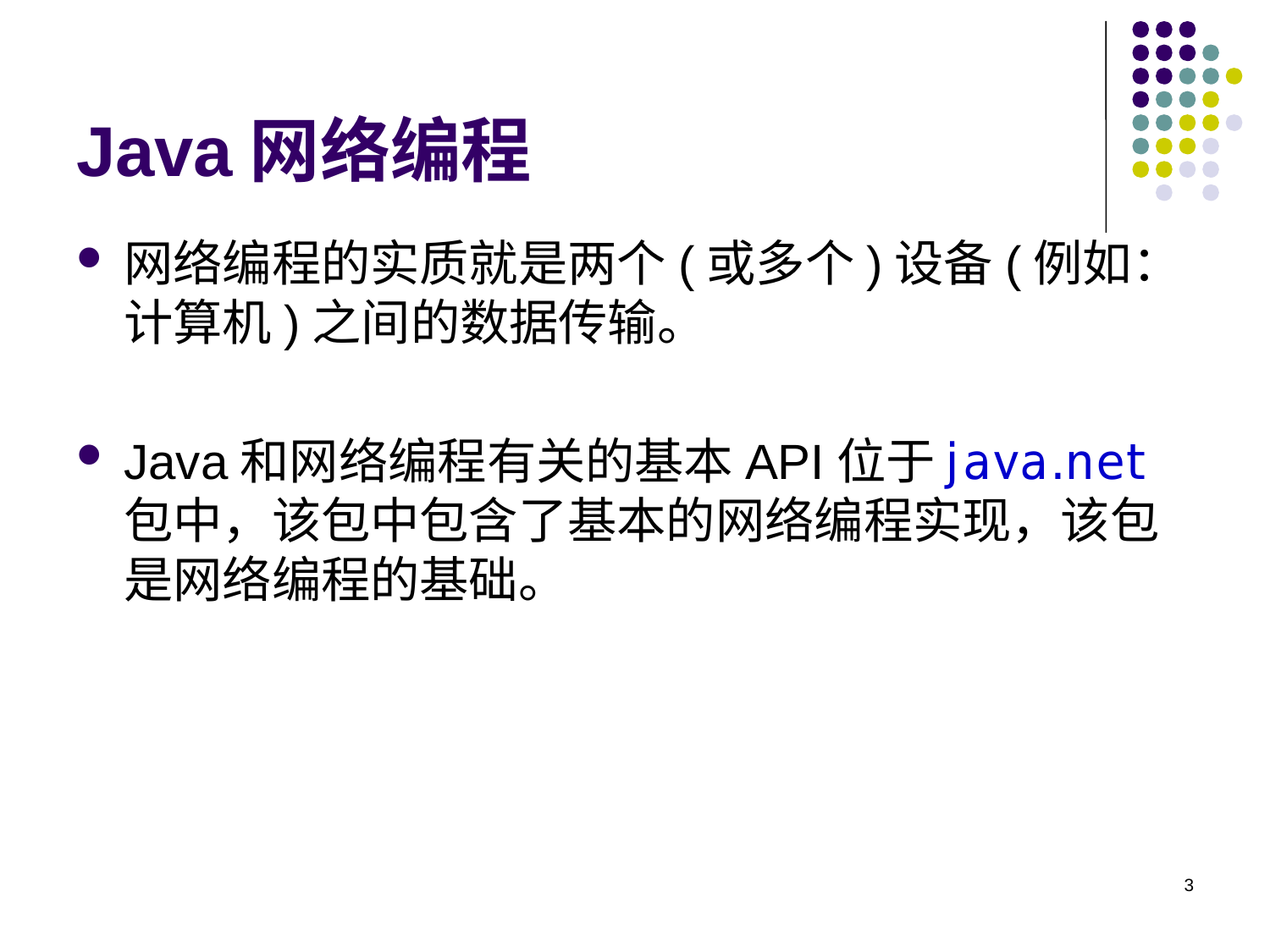

# Java网络编程
网络编程的实质就是两个(或多个)设备(例如：计算机)之间的数据传输。

Java和网络编程有关的基本API位于java.net包中，该包中包含了基本的网络编程实现，该包是网络编程的基础。
3